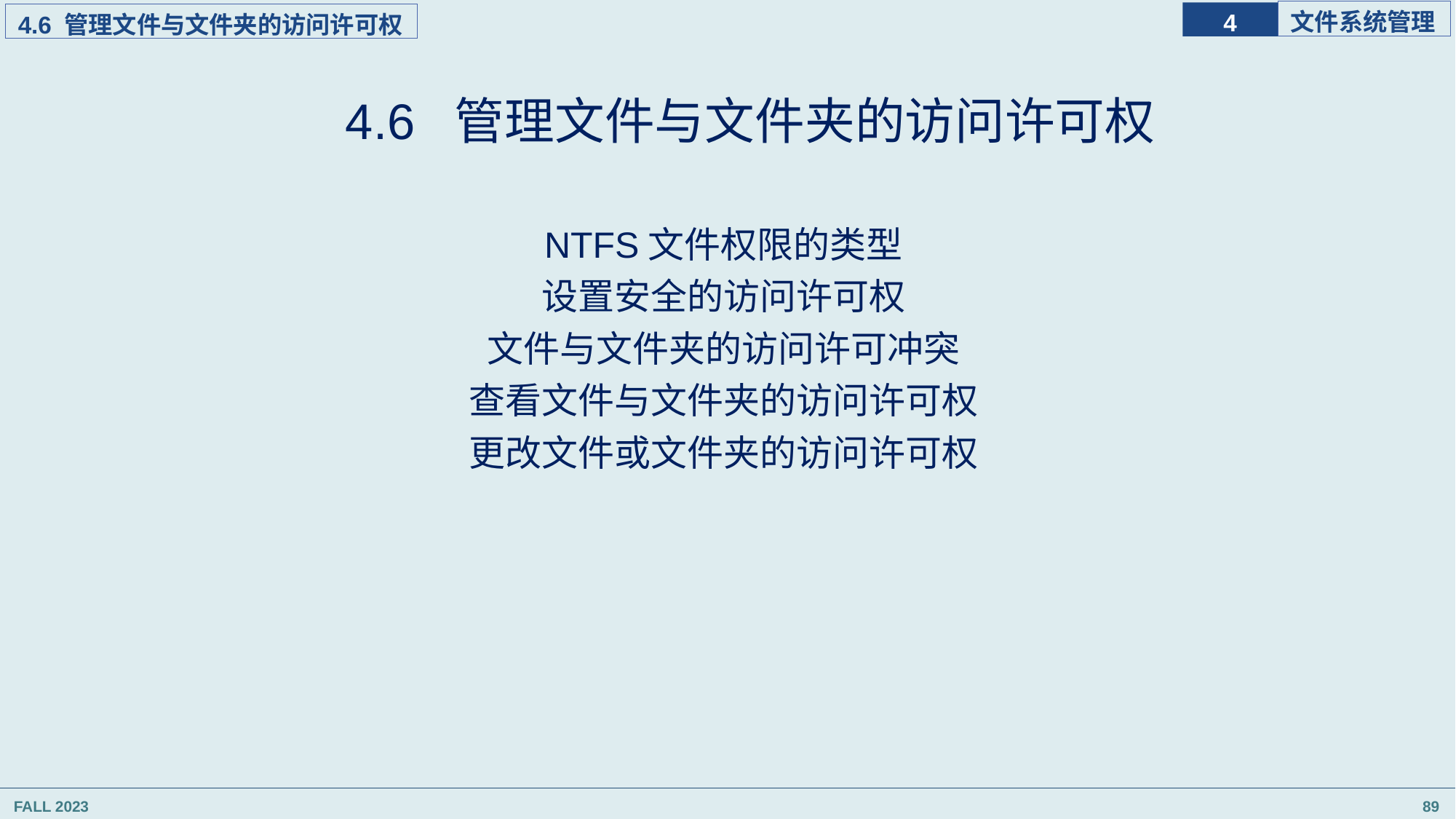

4.6  管理文件与文件夹的访问许可权
NTFS文件权限的类型
设置安全的访问许可权
文件与文件夹的访问许可冲突
查看文件与文件夹的访问许可权
更改文件或文件夹的访问许可权